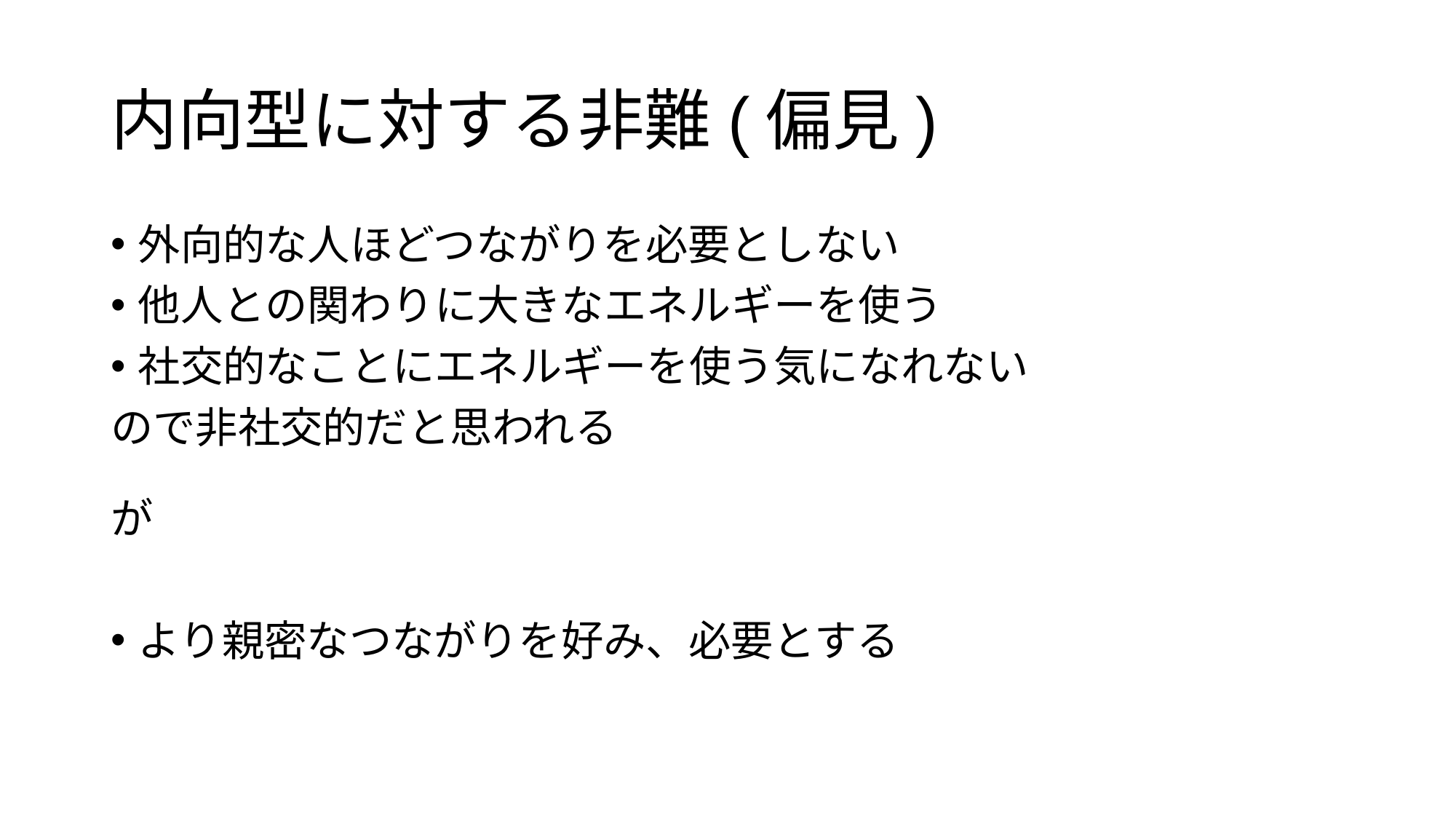

# 内向型に対する非難(偏見)
外向的な人ほどつながりを必要としない
他人との関わりに大きなエネルギーを使う
社交的なことにエネルギーを使う気になれない
ので非社交的だと思われる
が

より親密なつながりを好み、必要とする